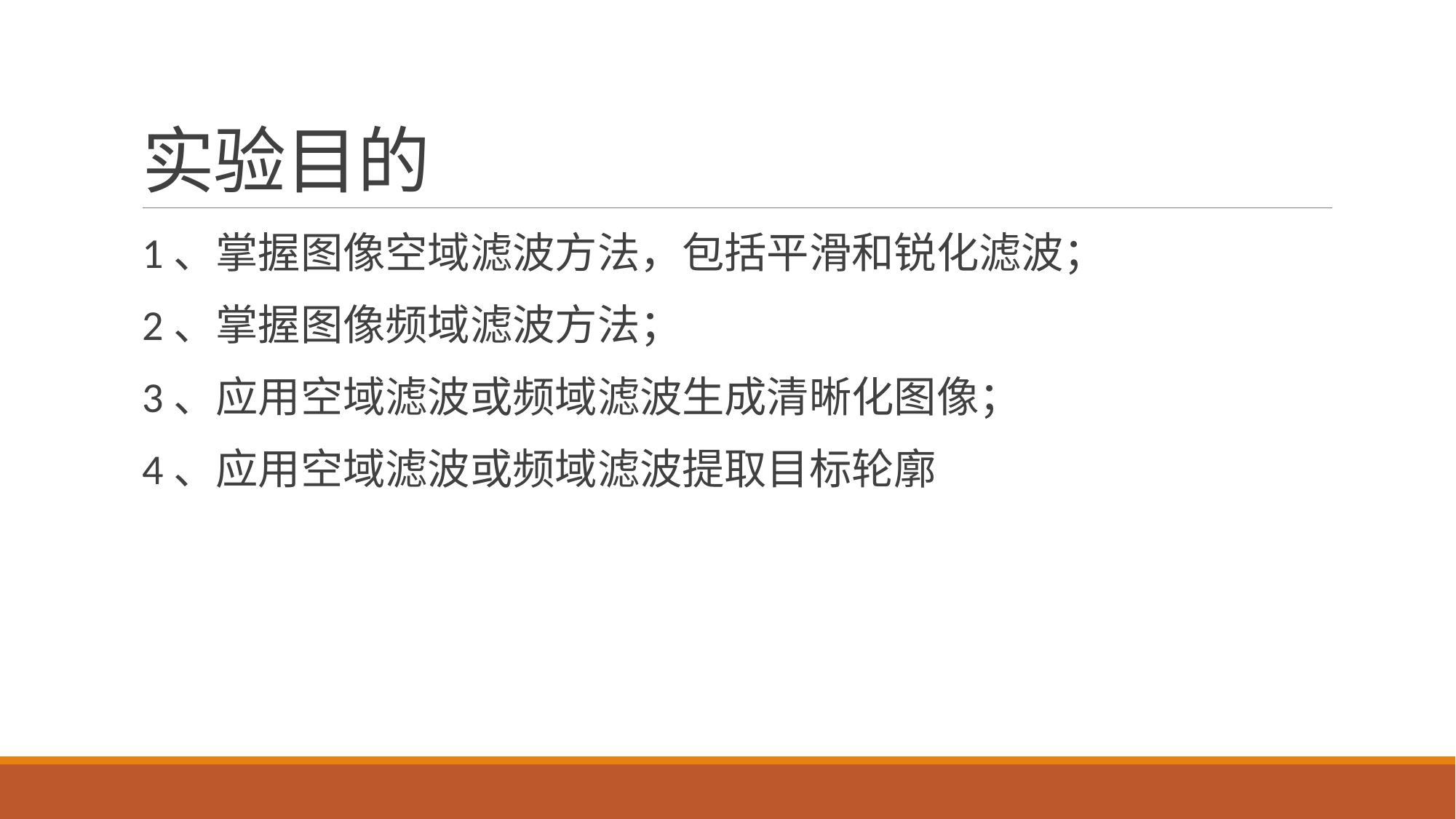

# 实验目的
1、掌握图像空域滤波方法，包括平滑和锐化滤波；
2、掌握图像频域滤波方法；
3、应用空域滤波或频域滤波生成清晰化图像；
4、应用空域滤波或频域滤波提取目标轮廓